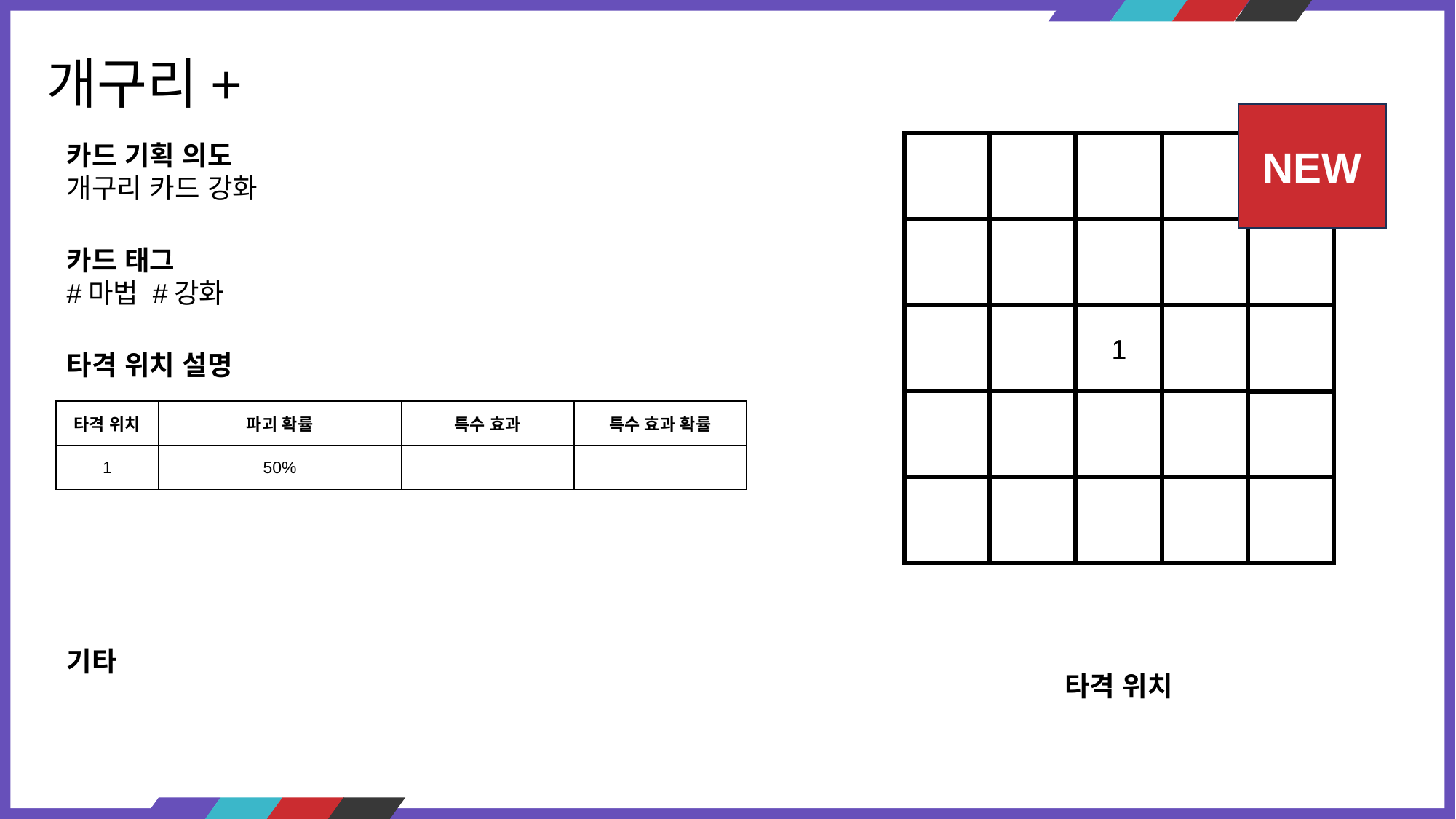

개구리+
NEW
카드 기획 의도
개구리 카드 강화

카드 태그
#마법 #강화

1

타격 위치 설명

| 타격 위치 | 파괴 확률 | 특수 효과 | 특수 효과 확률 |
| --- | --- | --- | --- |
| 1 | 50% |  |  |

기타
타격 위치